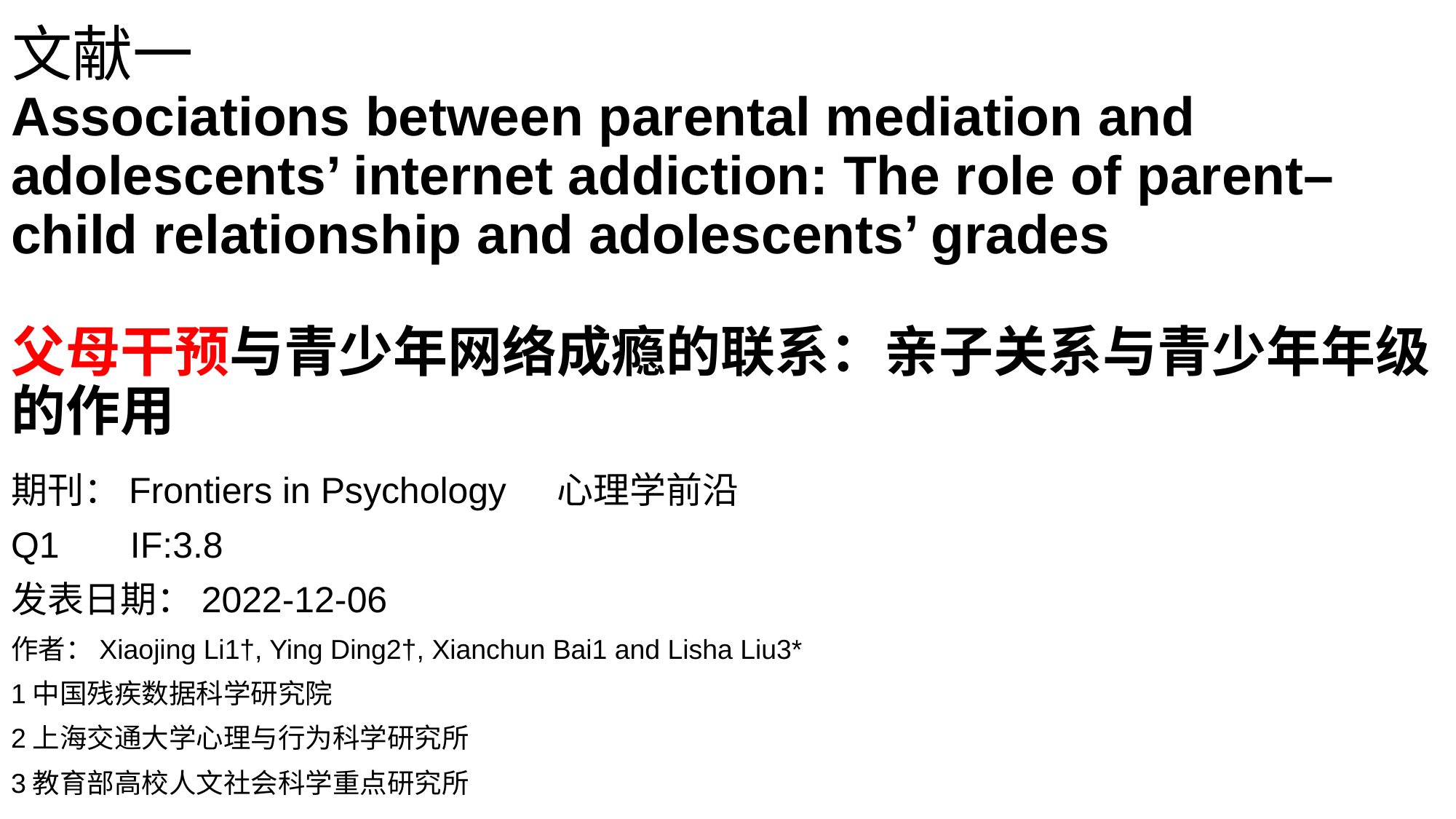

文献一
# Associations between parental mediation and adolescents’ internet addiction: The role of parent–child relationship and adolescents’ grades 父母干预与青少年网络成瘾的联系：亲子关系与青少年年级的作用
期刊：Frontiers in Psychology	心理学前沿
Q1	 IF:3.8
发表日期：2022-12-06
作者：Xiaojing Li1†, Ying Ding2†, Xianchun Bai1 and Lisha Liu3*
1中国残疾数据科学研究院
2上海交通大学心理与行为科学研究所
3教育部高校人文社会科学重点研究所